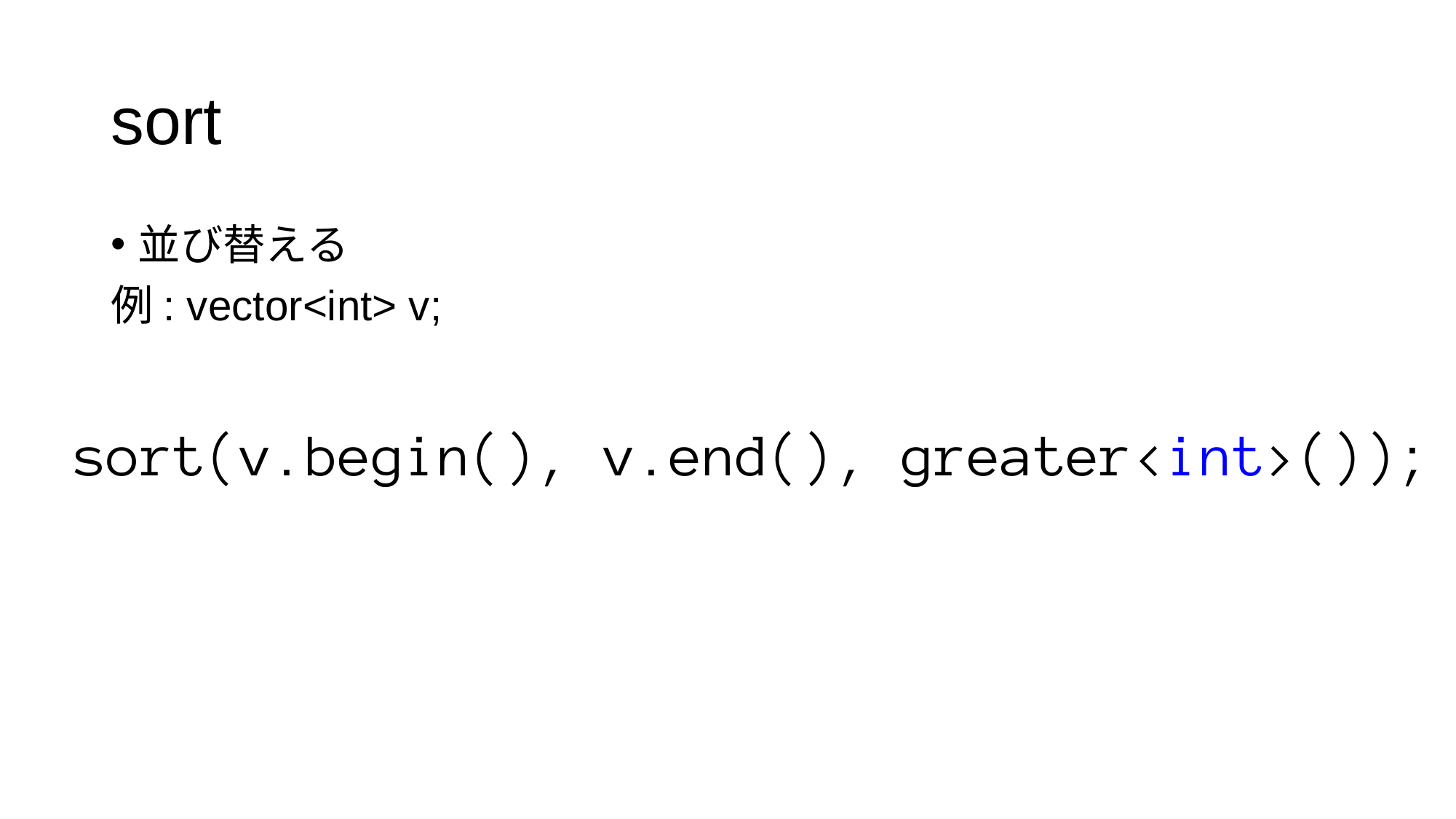

# sort
並び替える
例: vector<int> v;

sort(v.begin(), v.end(), greater<int>());